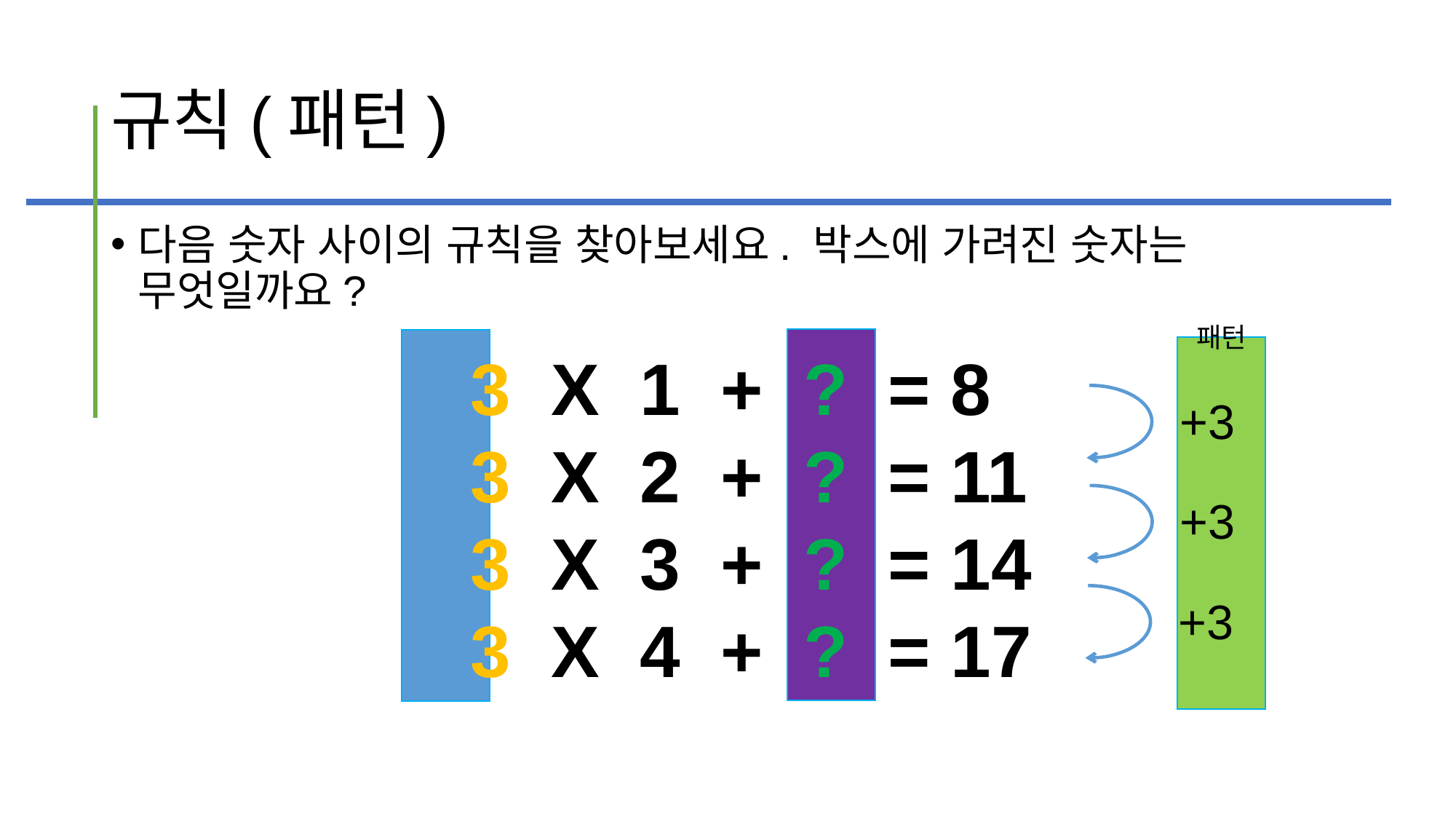

# 규칙(패턴)
다음 숫자 사이의 규칙을 찾아보세요. 박스에 가려진 숫자는 무엇일까요?
패턴

3  X  1  +  ?  = 8
3  X  2  +  ?  = 11
3  X  3  +  ?  = 14
3  X  4  +  ?  = 17

+3

+3

+3